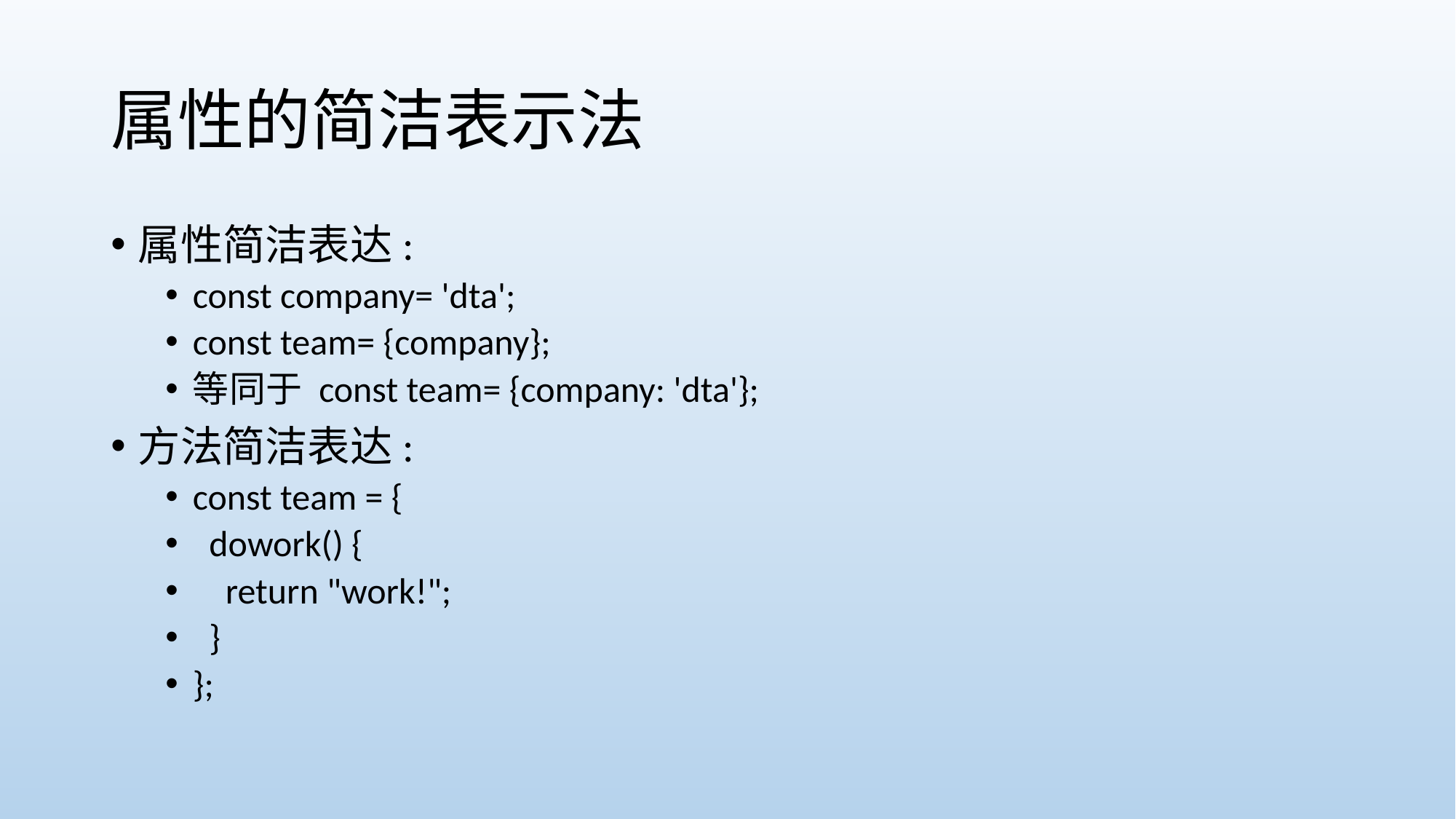

# 属性的简洁表示法
属性简洁表达:
const company= 'dta';
const team= {company};
等同于 const team= {company: 'dta'};
方法简洁表达:
const team = {
  dowork() {
    return "work!";
  }
};